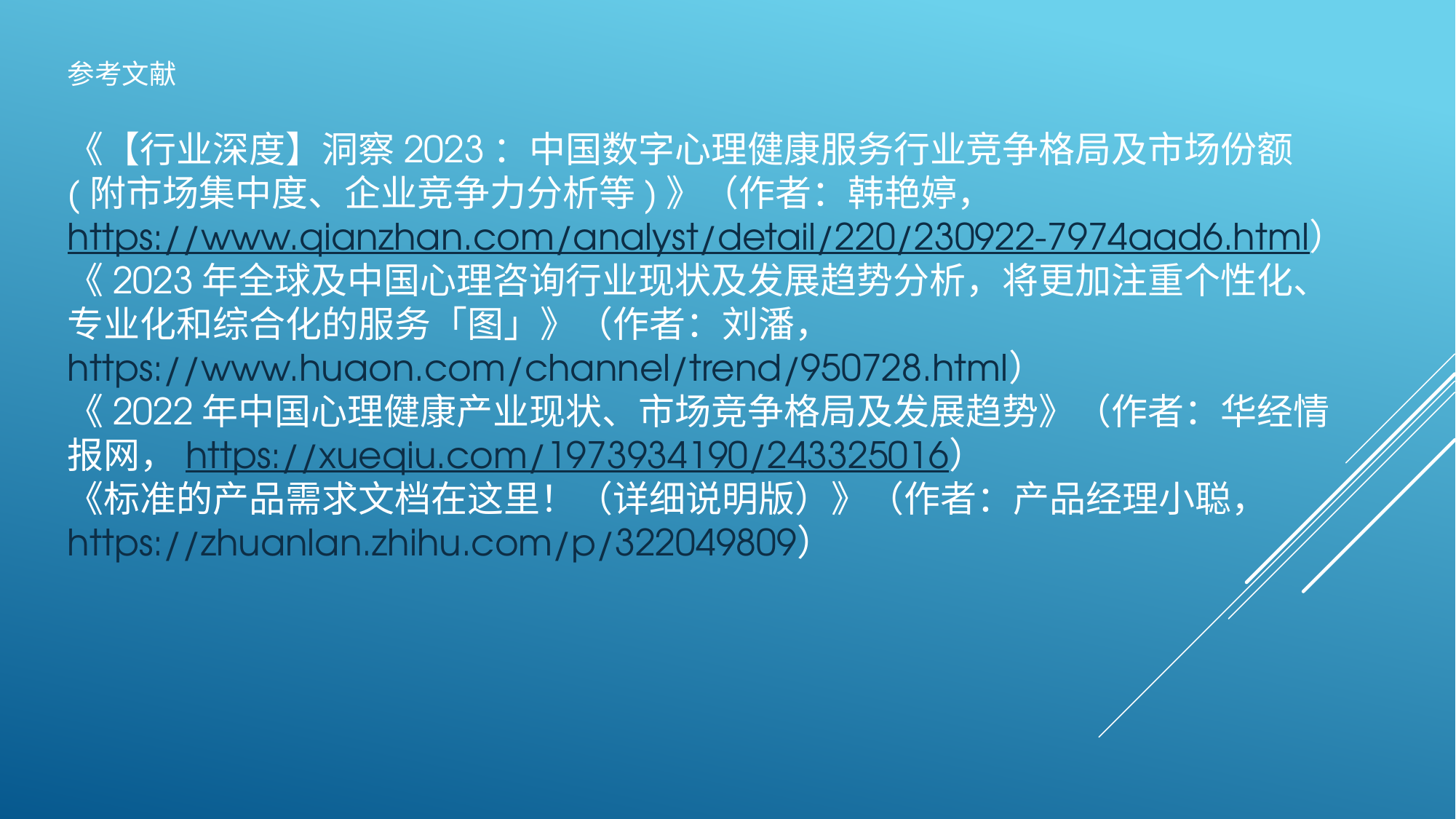

参考文献
《【行业深度】洞察2023：中国数字心理健康服务行业竞争格局及市场份额(附市场集中度、企业竞争力分析等)》（作者：韩艳婷，https://www.qianzhan.com/analyst/detail/220/230922-7974aad6.html）
《2023年全球及中国心理咨询行业现状及发展趋势分析，将更加注重个性化、专业化和综合化的服务「图」》（作者：刘潘，https://www.huaon.com/channel/trend/950728.html）
《2022年中国心理健康产业现状、市场竞争格局及发展趋势》（作者：华经情报网，https://xueqiu.com/1973934190/243325016）
《标准的产品需求文档在这里！（详细说明版）》（作者：产品经理小聪，https://zhuanlan.zhihu.com/p/322049809）